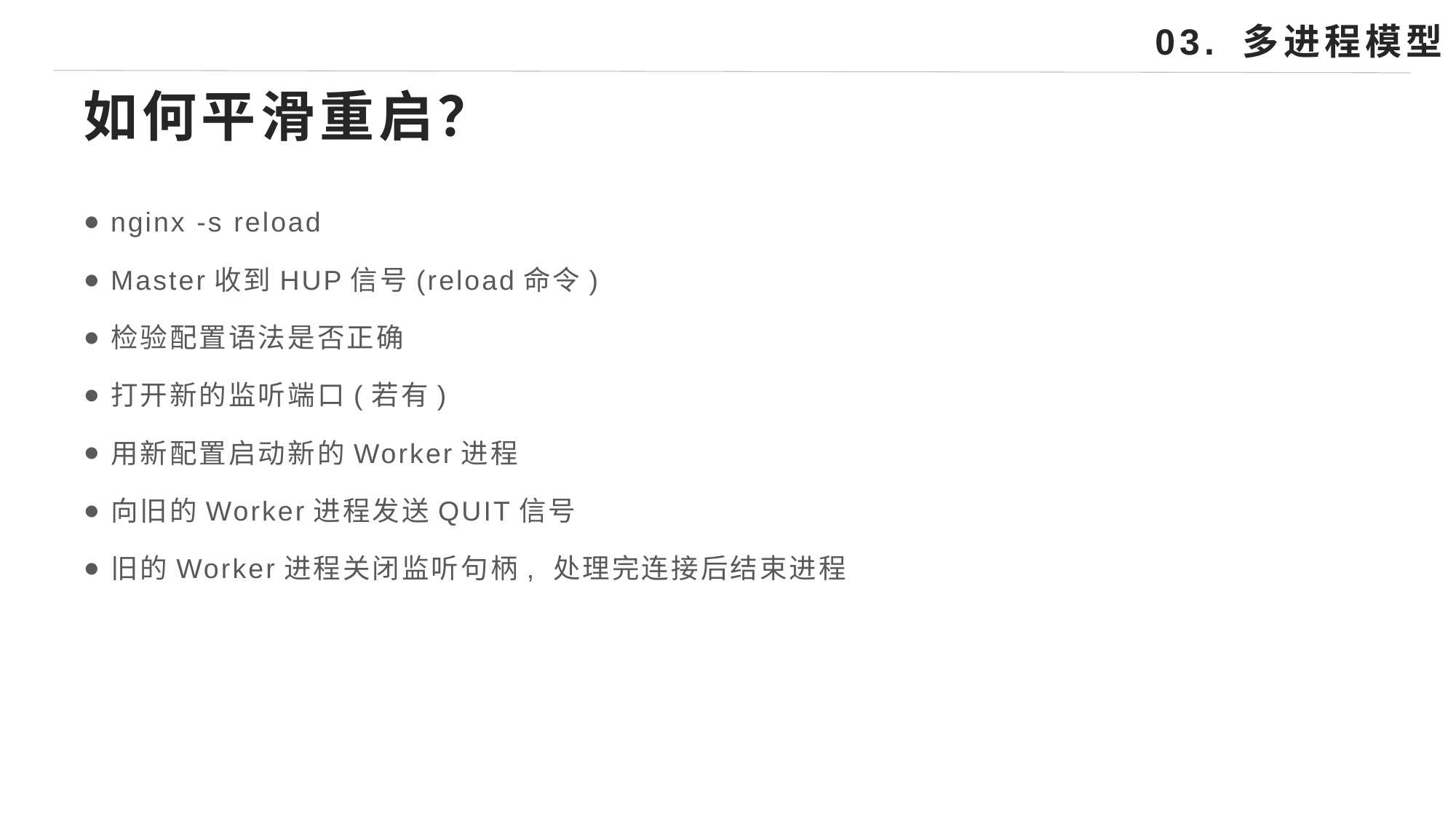

03. 多进程模型
# 如何平滑重启？
nginx -s reload
Master收到HUP信号(reload命令)
检验配置语法是否正确
打开新的监听端口(若有)
用新配置启动新的Worker进程
向旧的Worker进程发送QUIT信号
旧的Worker进程关闭监听句柄, 处理完连接后结束进程